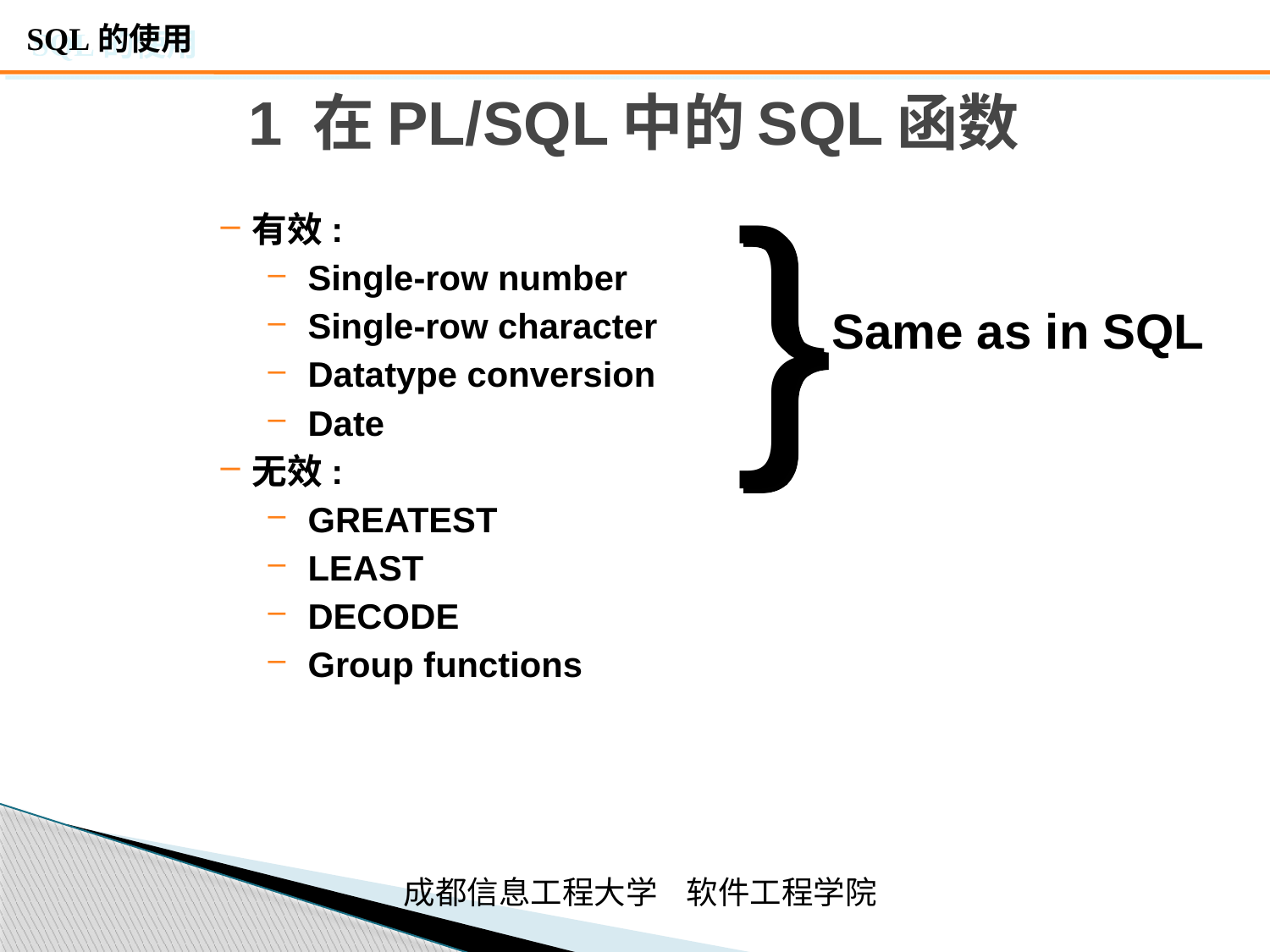

# 1 在PL/SQL中的SQL函数
}
Same as in SQL
有效:
Single-row number
Single-row character
Datatype conversion
Date
无效:
GREATEST
LEAST
DECODE
Group functions